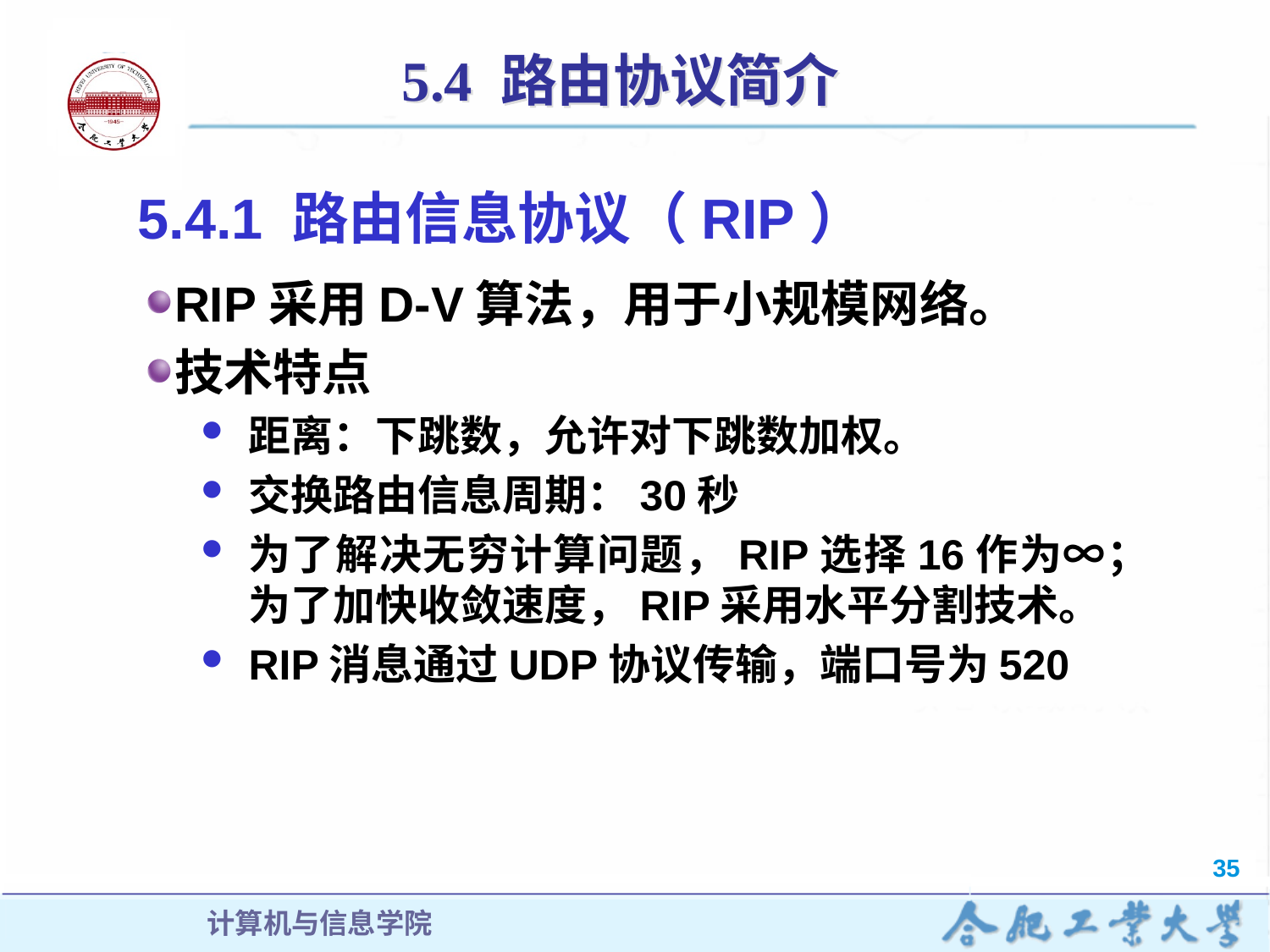

# 5.4 路由协议简介
5.4.1 路由信息协议（RIP）
RIP采用D-V算法，用于小规模网络。
技术特点
距离：下跳数，允许对下跳数加权。
交换路由信息周期：30秒
为了解决无穷计算问题，RIP选择16作为∞；为了加快收敛速度，RIP采用水平分割技术。
RIP消息通过UDP协议传输，端口号为520